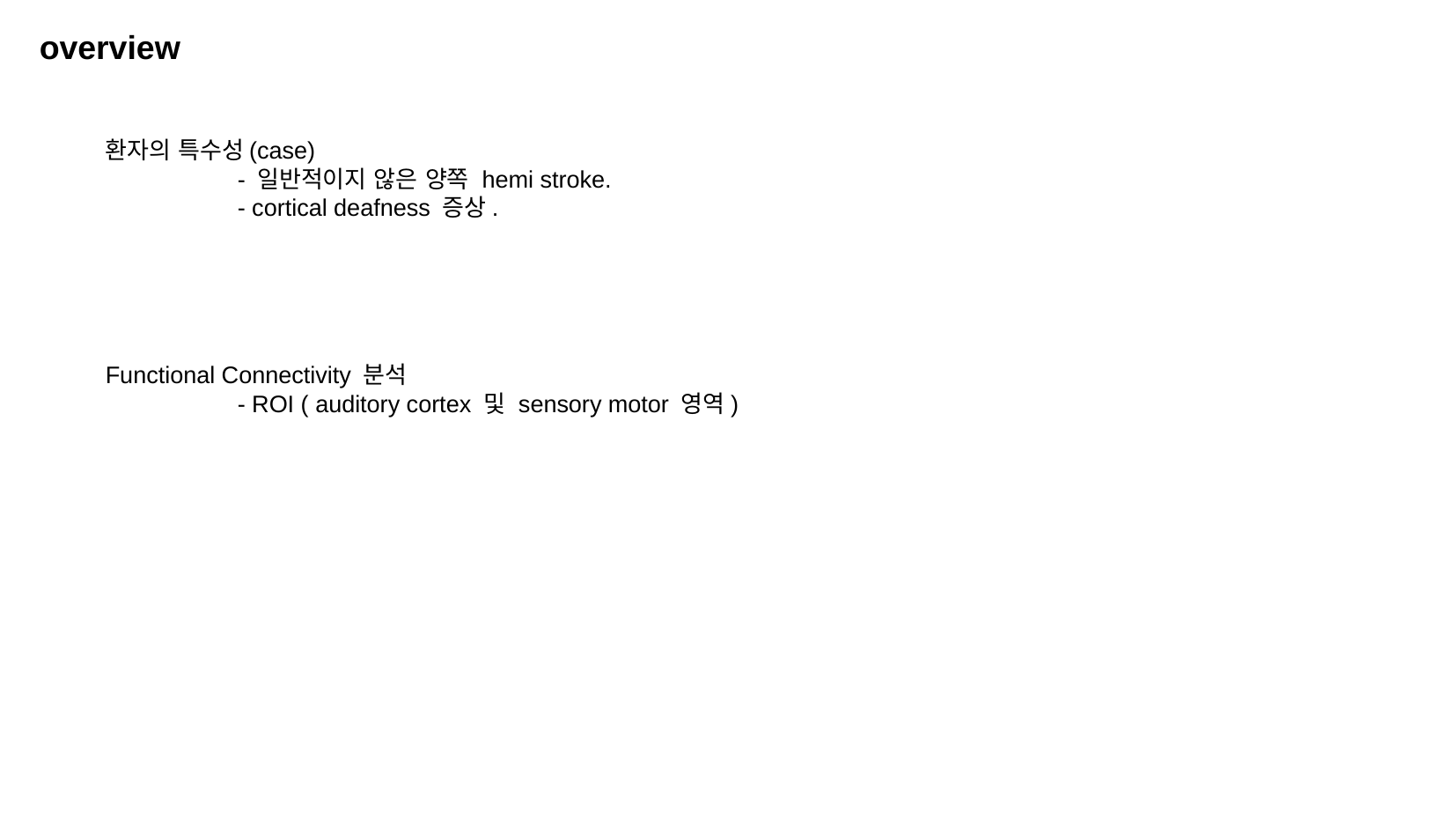

overview
환자의 특수성(case)
	- 일반적이지 않은 양쪽 hemi stroke.
	- cortical deafness 증상.
Functional Connectivity 분석
	- ROI ( auditory cortex 및 sensory motor 영역)